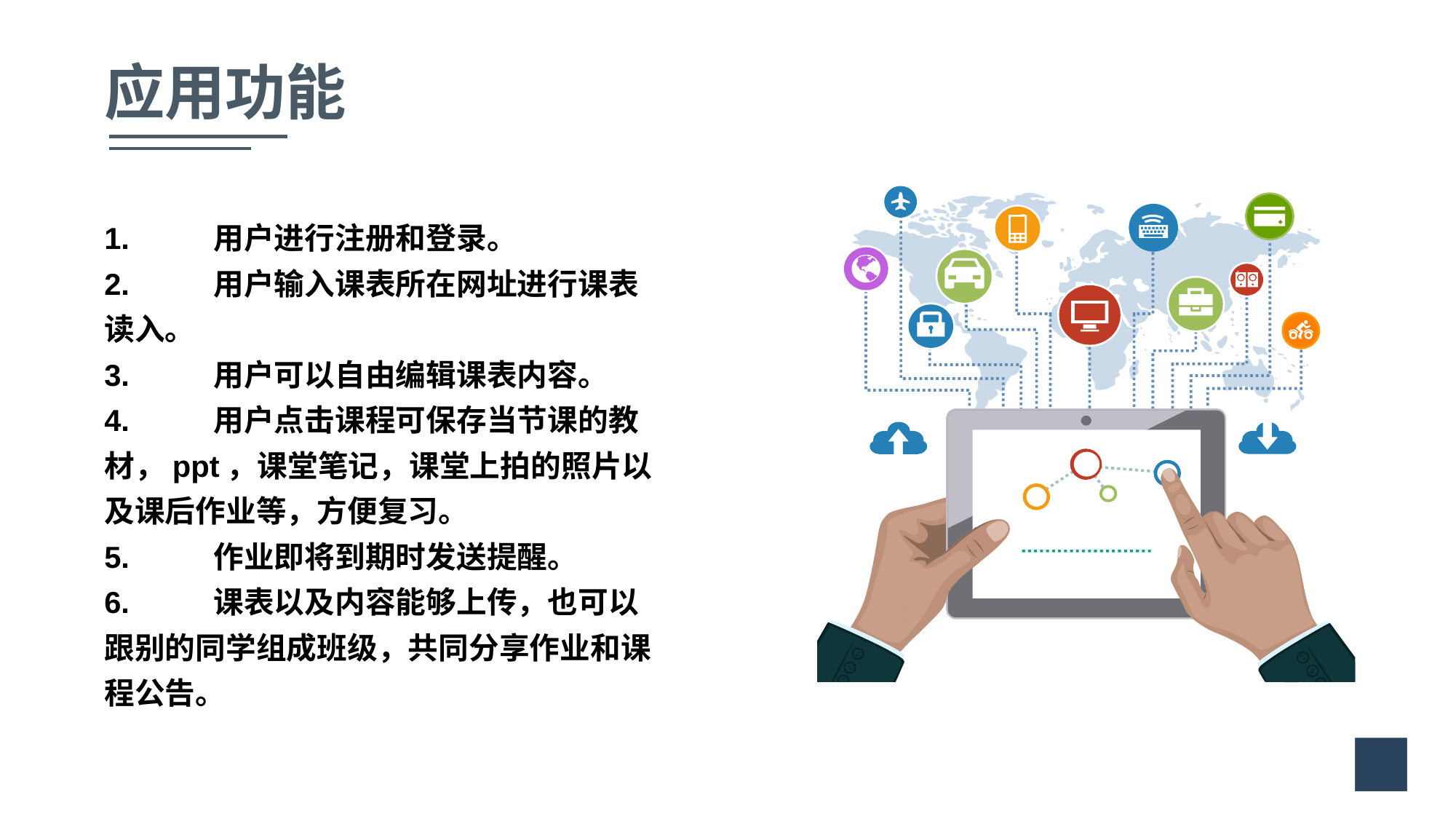

# 应用功能

1.	用户进行注册和登录。
2.	用户输入课表所在网址进行课表读入。
3.	用户可以自由编辑课表内容。
4.	用户点击课程可保存当节课的教材，ppt，课堂笔记，课堂上拍的照片以及课后作业等，方便复习。
5.	作业即将到期时发送提醒。
6.	课表以及内容能够上传，也可以跟别的同学组成班级，共同分享作业和课程公告。